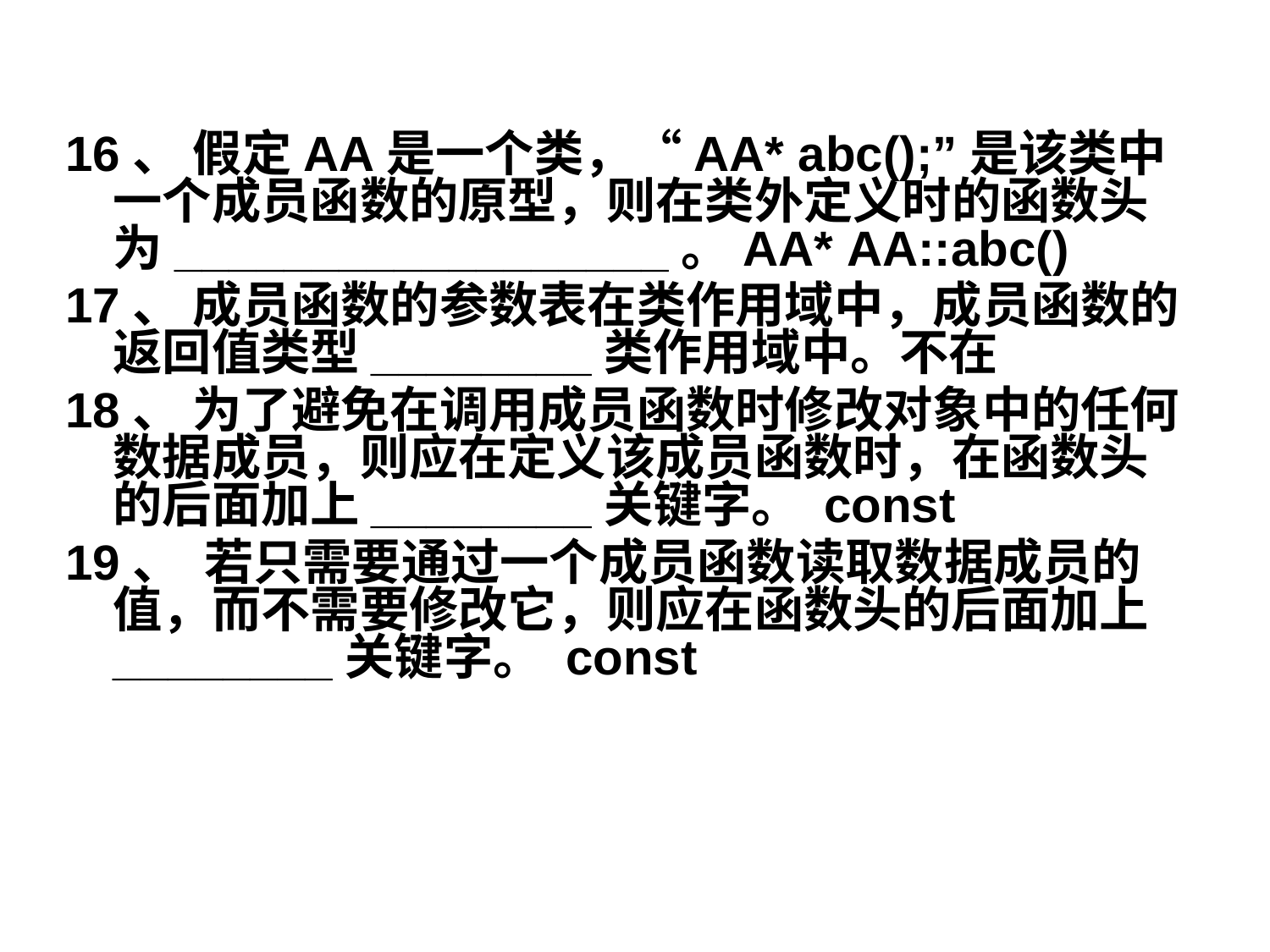

16、 假定AA是一个类，“AA* abc();”是该类中一个成员函数的原型，则在类外定义时的函数头为__________________。AA* AA::abc()
17、 成员函数的参数表在类作用域中，成员函数的返回值类型________类作用域中。不在
18、 为了避免在调用成员函数时修改对象中的任何数据成员，则应在定义该成员函数时，在函数头的后面加上________关键字。 const
19、  若只需要通过一个成员函数读取数据成员的值，而不需要修改它，则应在函数头的后面加上________关键字。 const